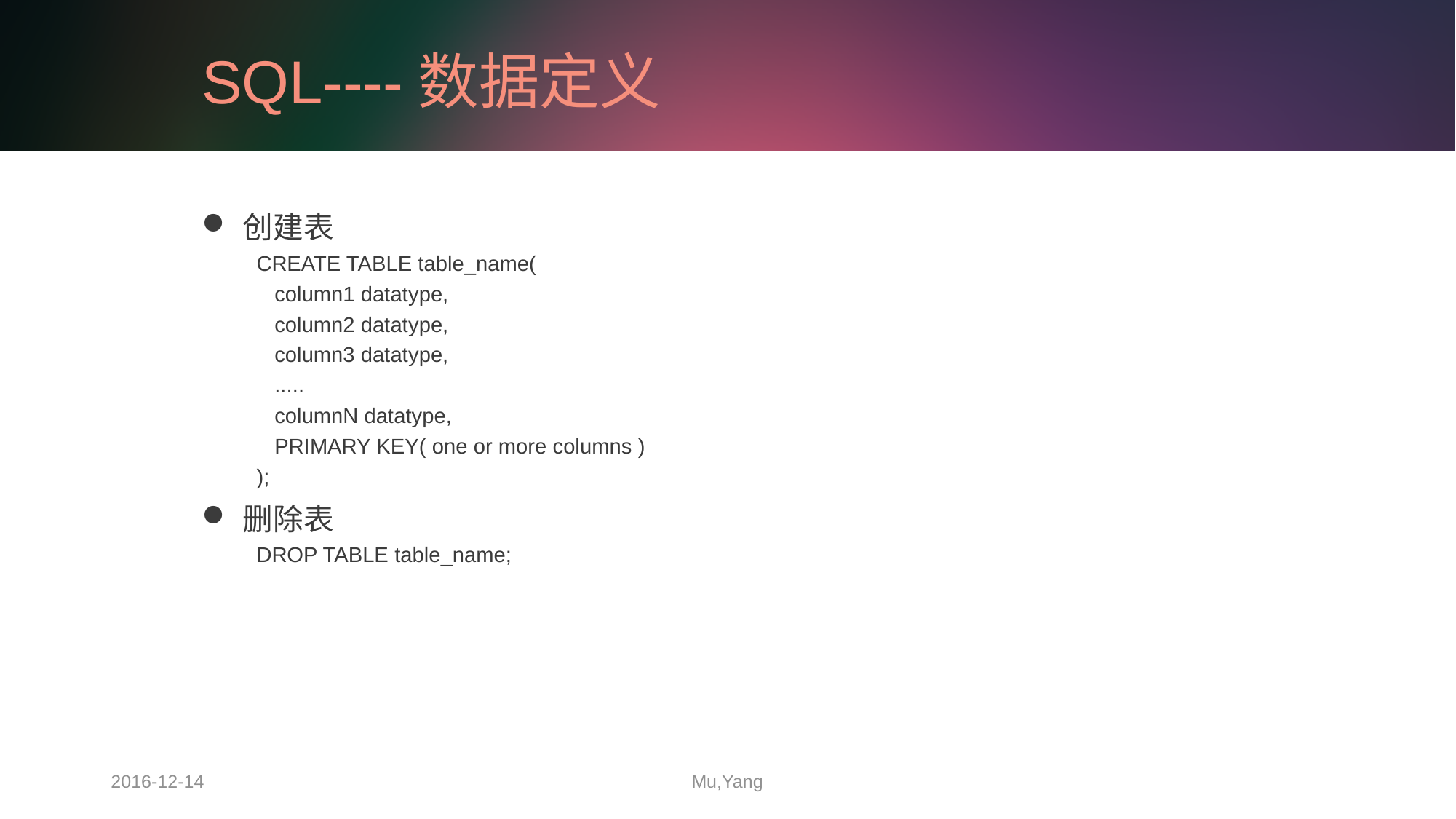

# SQL----数据定义
创建表
CREATE TABLE table_name(
   column1 datatype,
   column2 datatype,
   column3 datatype,
   .....
   columnN datatype,
   PRIMARY KEY( one or more columns )
);
删除表
DROP TABLE table_name;
2016-12-14
Mu,Yang
55